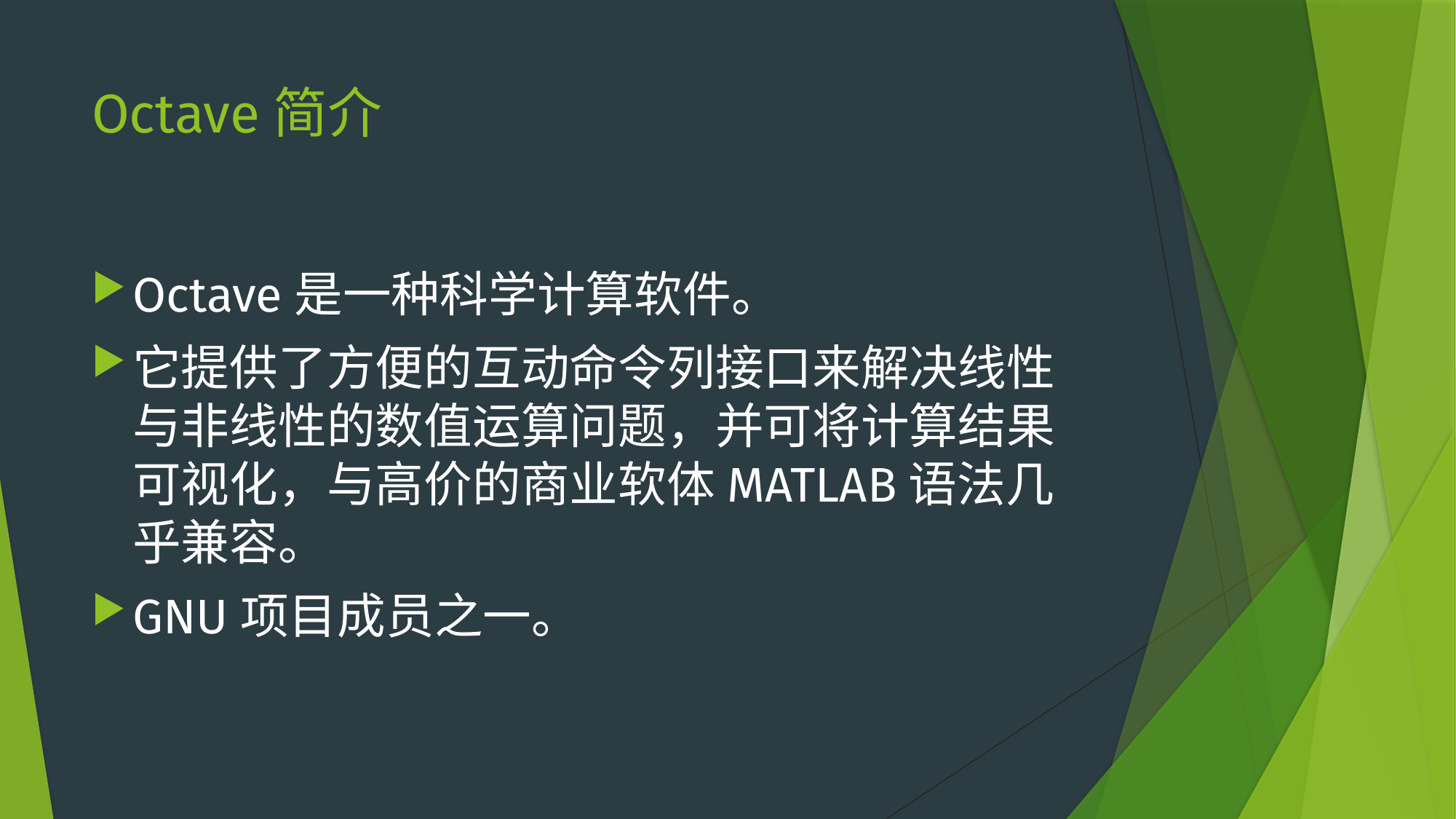

# Octave简介
Octave是一种科学计算软件。
它提供了方便的互动命令列接口来解决线性与非线性的数值运算问题，并可将计算结果可视化，与高价的商业软体MATLAB语法几乎兼容。
GNU项目成员之一。